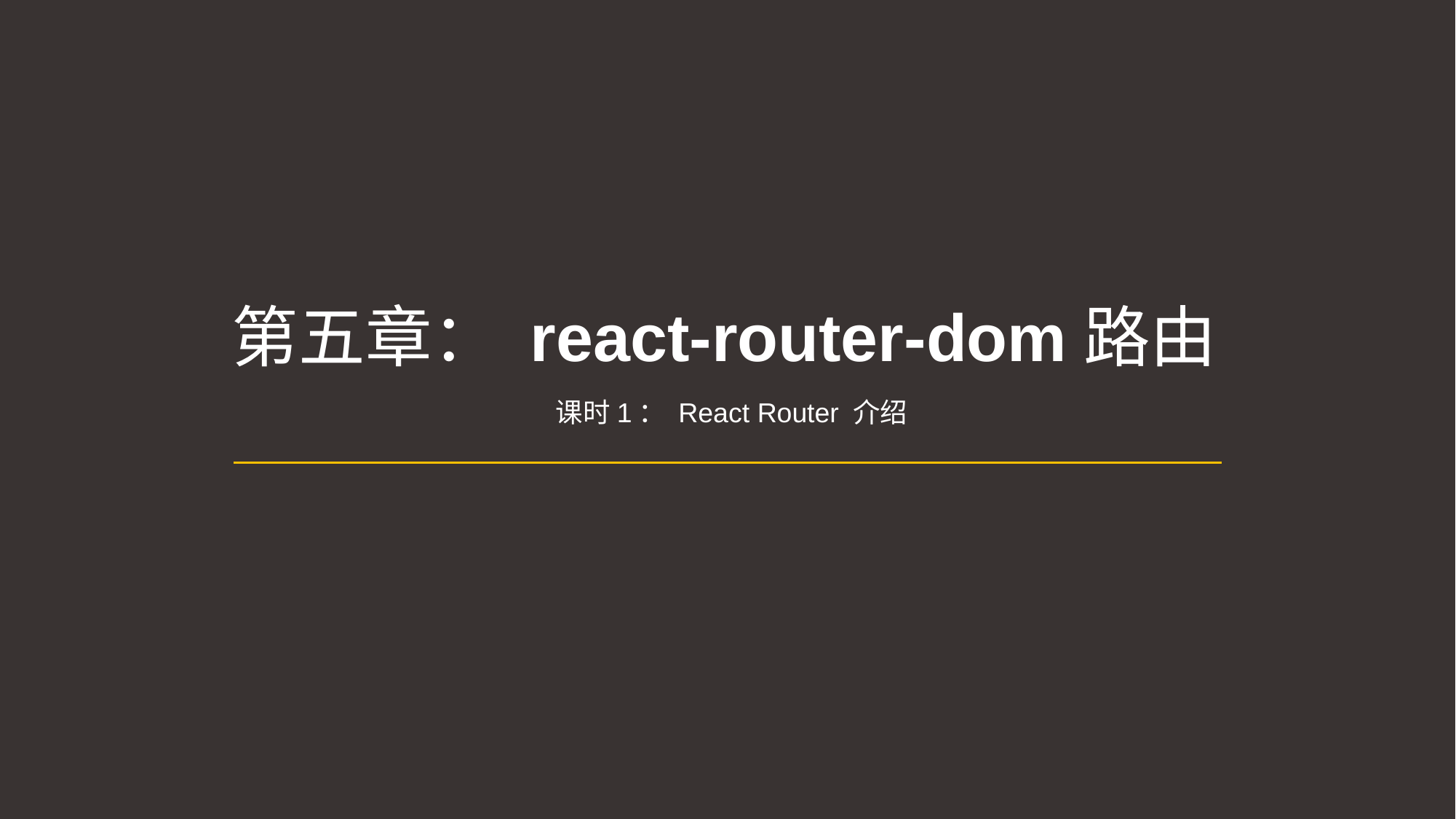

# 第五章： react-router-dom路由
课时1： React Router 介绍